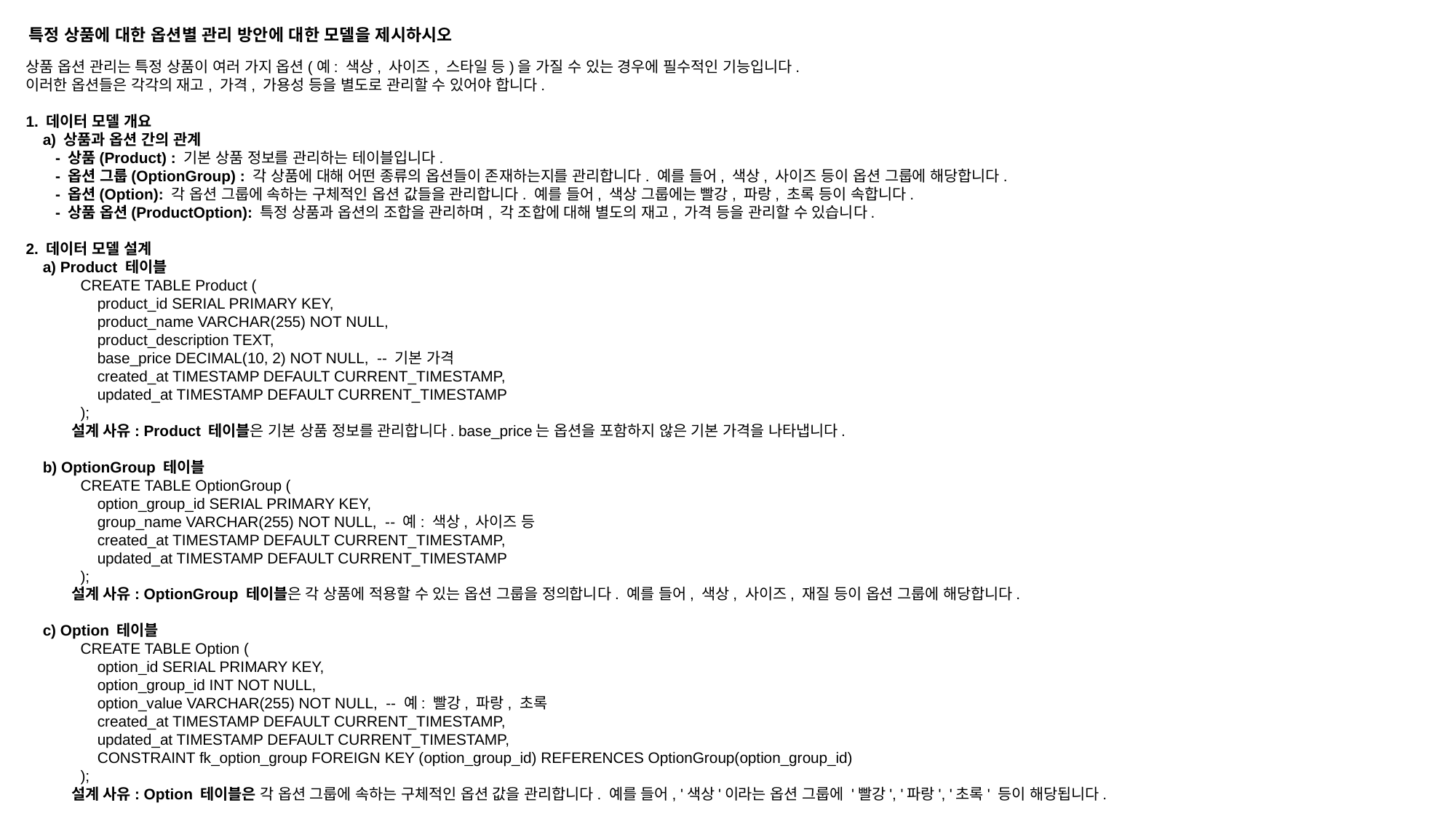

특정 상품에 대한 옵션별 관리 방안에 대한 모델을 제시하시오
상품 옵션 관리는 특정 상품이 여러 가지 옵션(예: 색상, 사이즈, 스타일 등)을 가질 수 있는 경우에 필수적인 기능입니다.
이러한 옵션들은 각각의 재고, 가격, 가용성 등을 별도로 관리할 수 있어야 합니다.

1. 데이터 모델 개요
    a) 상품과 옵션 간의 관계
       - 상품(Product) : 기본 상품 정보를 관리하는 테이블입니다.
       - 옵션 그룹(OptionGroup) : 각 상품에 대해 어떤 종류의 옵션들이 존재하는지를 관리합니다. 예를 들어, 색상, 사이즈 등이 옵션 그룹에 해당합니다.
       - 옵션(Option): 각 옵션 그룹에 속하는 구체적인 옵션 값들을 관리합니다. 예를 들어, 색상 그룹에는 빨강, 파랑, 초록 등이 속합니다.
       - 상품 옵션(ProductOption): 특정 상품과 옵션의 조합을 관리하며, 각 조합에 대해 별도의 재고, 가격 등을 관리할 수 있습니다.

2. 데이터 모델 설계
    a) Product 테이블
CREATE TABLE Product (
    product_id SERIAL PRIMARY KEY,
    product_name VARCHAR(255) NOT NULL,
    product_description TEXT,
    base_price DECIMAL(10, 2) NOT NULL,  -- 기본 가격
    created_at TIMESTAMP DEFAULT CURRENT_TIMESTAMP,
    updated_at TIMESTAMP DEFAULT CURRENT_TIMESTAMP
);
          설계 사유: Product 테이블은 기본 상품 정보를 관리합니다. base_price는 옵션을 포함하지 않은 기본 가격을 나타냅니다.

    b) OptionGroup 테이블
CREATE TABLE OptionGroup (
    option_group_id SERIAL PRIMARY KEY,
    group_name VARCHAR(255) NOT NULL,  -- 예: 색상, 사이즈 등
    created_at TIMESTAMP DEFAULT CURRENT_TIMESTAMP,
    updated_at TIMESTAMP DEFAULT CURRENT_TIMESTAMP
);
          설계 사유: OptionGroup 테이블은 각 상품에 적용할 수 있는 옵션 그룹을 정의합니다. 예를 들어, 색상, 사이즈, 재질 등이 옵션 그룹에 해당합니다.

    c) Option 테이블
CREATE TABLE Option (
    option_id SERIAL PRIMARY KEY,
    option_group_id INT NOT NULL,
    option_value VARCHAR(255) NOT NULL,  -- 예: 빨강, 파랑, 초록
    created_at TIMESTAMP DEFAULT CURRENT_TIMESTAMP,
    updated_at TIMESTAMP DEFAULT CURRENT_TIMESTAMP,
    CONSTRAINT fk_option_group FOREIGN KEY (option_group_id) REFERENCES OptionGroup(option_group_id)
);
          설계 사유: Option 테이블은 각 옵션 그룹에 속하는 구체적인 옵션 값을 관리합니다. 예를 들어, '색상'이라는 옵션 그룹에 '빨강', '파랑', '초록' 등이 해당됩니다.